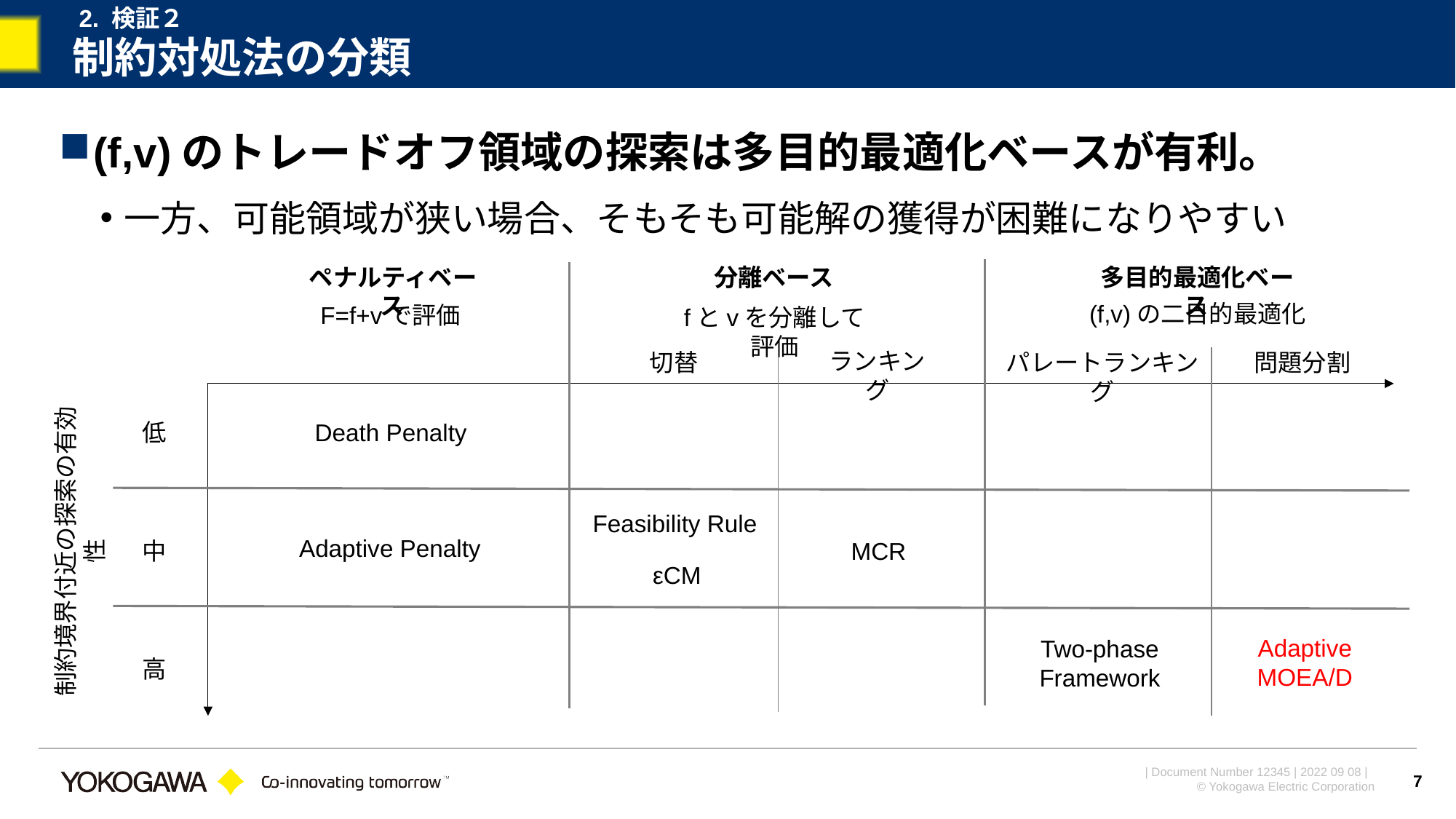

2. 検証２
# 制約対処法の分類
(f,v)のトレードオフ領域の探索は多目的最適化ベースが有利。
一方、可能領域が狭い場合、そもそも可能解の獲得が困難になりやすい
ペナルティベース
分離ベース
多目的最適化ベース
(f,v)の二目的最適化
F=f+vで評価
fとvを分離して評価
ランキング
パレートランキング
問題分割
切替
制約境界付近の探索の有効性
低
Death Penalty
Feasibility Rule
Adaptive Penalty
中
MCR
εCM
Adaptive MOEA/D
Two-phase Framework
高
7